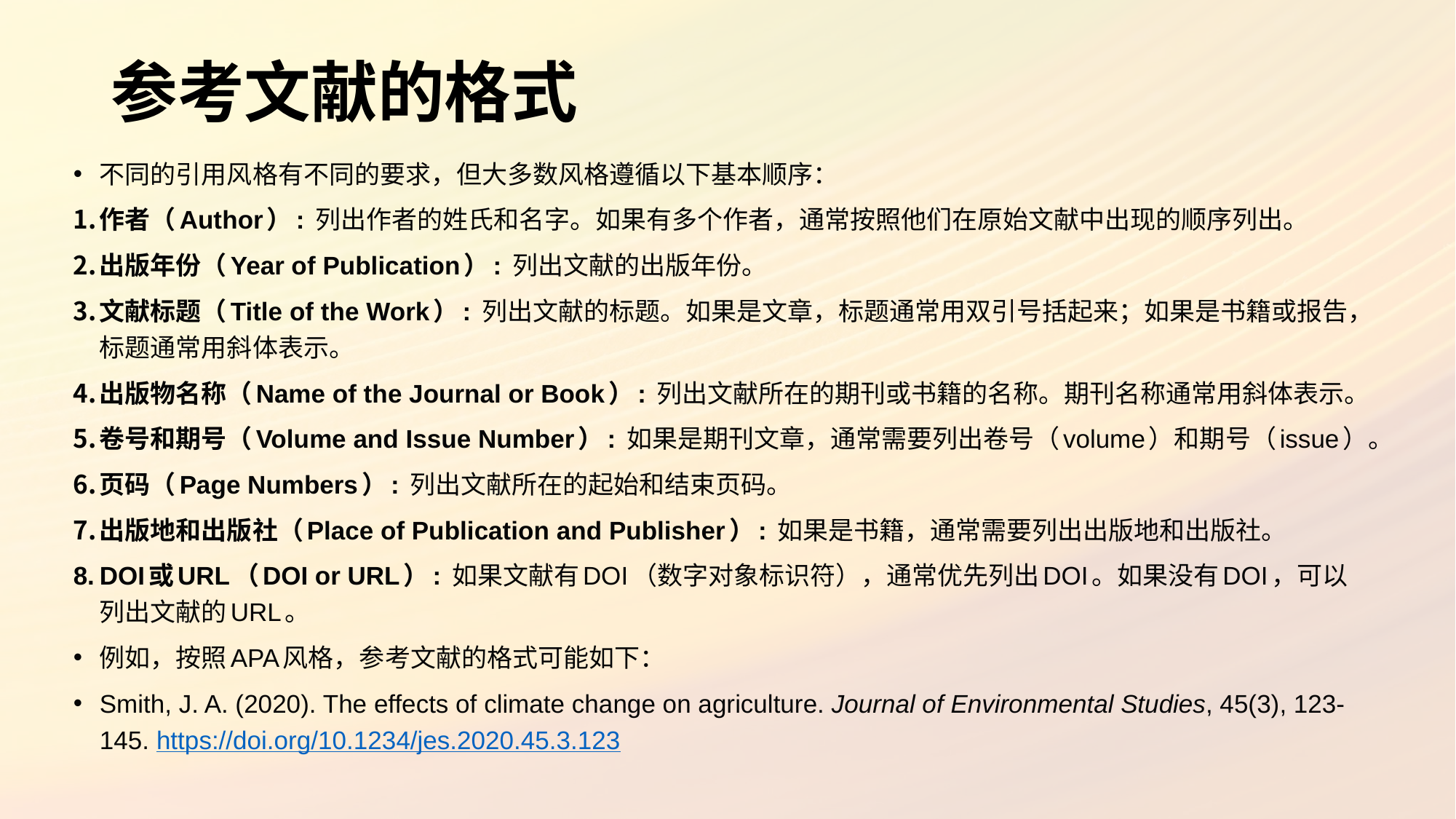

# 参考文献的格式
不同的引用风格有不同的要求，但大多数风格遵循以下基本顺序：
作者（Author）: 列出作者的姓氏和名字。如果有多个作者，通常按照他们在原始文献中出现的顺序列出。
出版年份（Year of Publication）: 列出文献的出版年份。
文献标题（Title of the Work）: 列出文献的标题。如果是文章，标题通常用双引号括起来；如果是书籍或报告，标题通常用斜体表示。
出版物名称（Name of the Journal or Book）: 列出文献所在的期刊或书籍的名称。期刊名称通常用斜体表示。
卷号和期号（Volume and Issue Number）: 如果是期刊文章，通常需要列出卷号（volume）和期号（issue）。
页码（Page Numbers）: 列出文献所在的起始和结束页码。
出版地和出版社（Place of Publication and Publisher）: 如果是书籍，通常需要列出出版地和出版社。
DOI或URL（DOI or URL）: 如果文献有DOI（数字对象标识符），通常优先列出DOI。如果没有DOI，可以列出文献的URL。
例如，按照APA风格，参考文献的格式可能如下：
Smith, J. A. (2020). The effects of climate change on agriculture. Journal of Environmental Studies, 45(3), 123-145. https://doi.org/10.1234/jes.2020.45.3.123